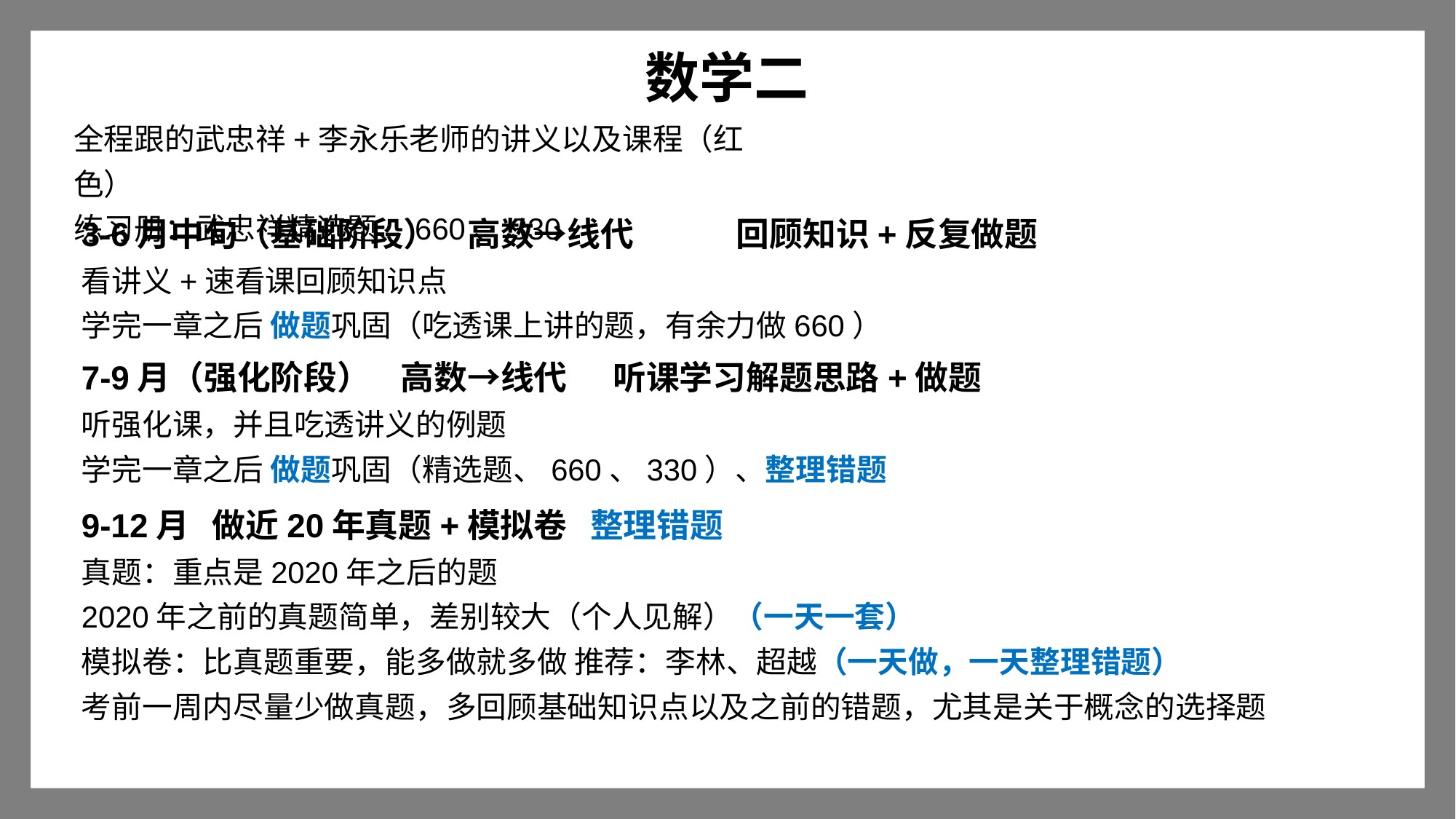

数学二
全程跟的武忠祥+李永乐老师的讲义以及课程（红色）
练习册：武忠祥精选题、660、330
3-6月中旬（基础阶段）    高数→线代	回顾知识+反复做题
看讲义+速看课回顾知识点
学完一章之后 做题巩固（吃透课上讲的题，有余力做660）

7-9月（强化阶段）    高数→线代      听课学习解题思路+做题
听强化课，并且吃透讲义的例题
学完一章之后 做题巩固（精选题、660、330）、整理错题
9-12月   做近20年真题+模拟卷   整理错题
真题：重点是2020年之后的题
2020年之前的真题简单，差别较大（个人见解）（一天一套）
模拟卷：比真题重要，能多做就多做 推荐：李林、超越（一天做，一天整理错题）
考前一周内尽量少做真题，多回顾基础知识点以及之前的错题，尤其是关于概念的选择题